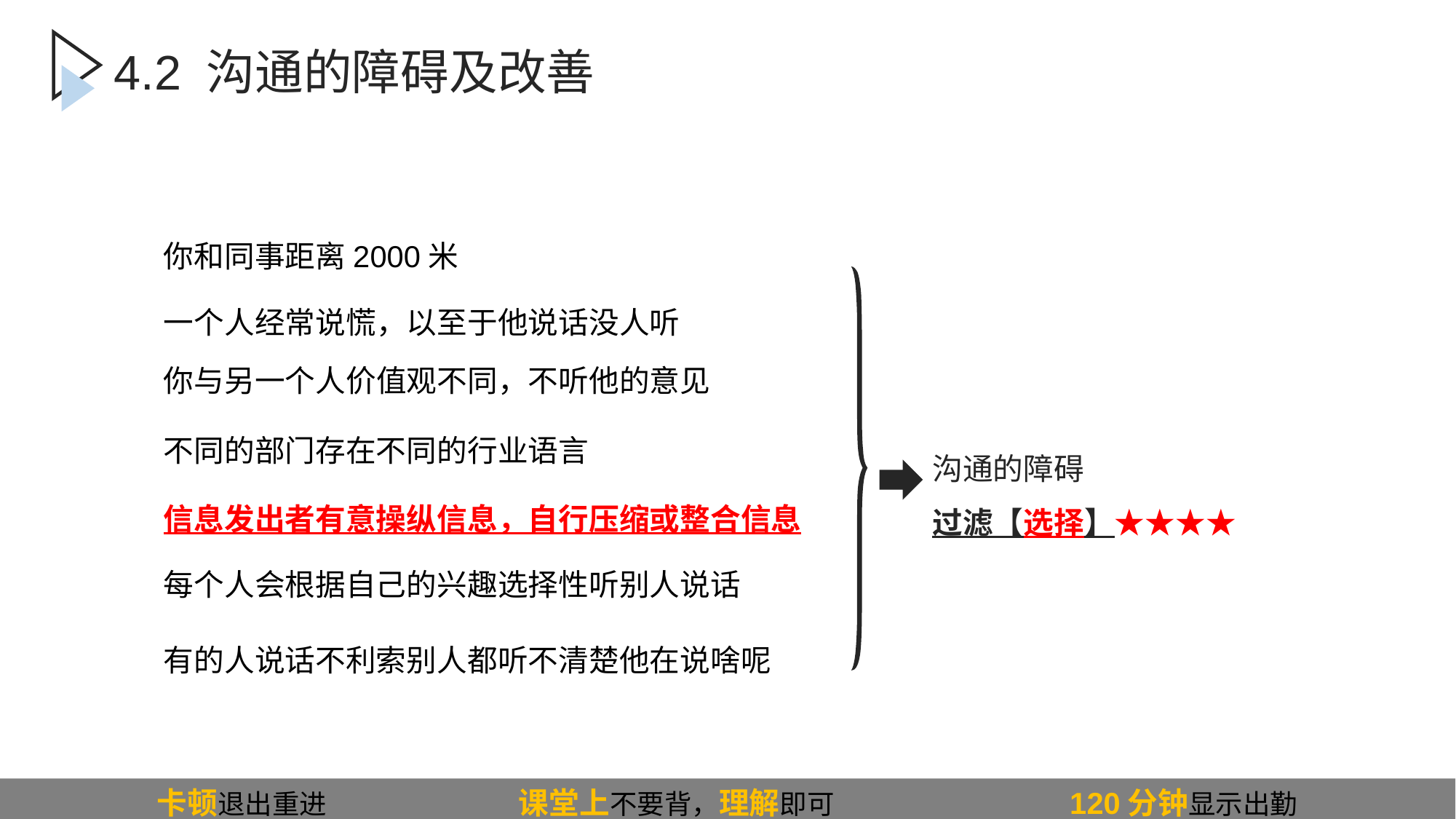

4.2 沟通的障碍及改善
你和同事距离2000米

一个人经常说慌，以至于他说话没人听
你与另一个人价值观不同，不听他的意见
不同的部门存在不同的行业语言
沟通的障碍

信息发出者有意操纵信息，自行压缩或整合信息
过滤【选择】★★★★
每个人会根据自己的兴趣选择性听别人说话
有的人说话不利索别人都听不清楚他在说啥呢